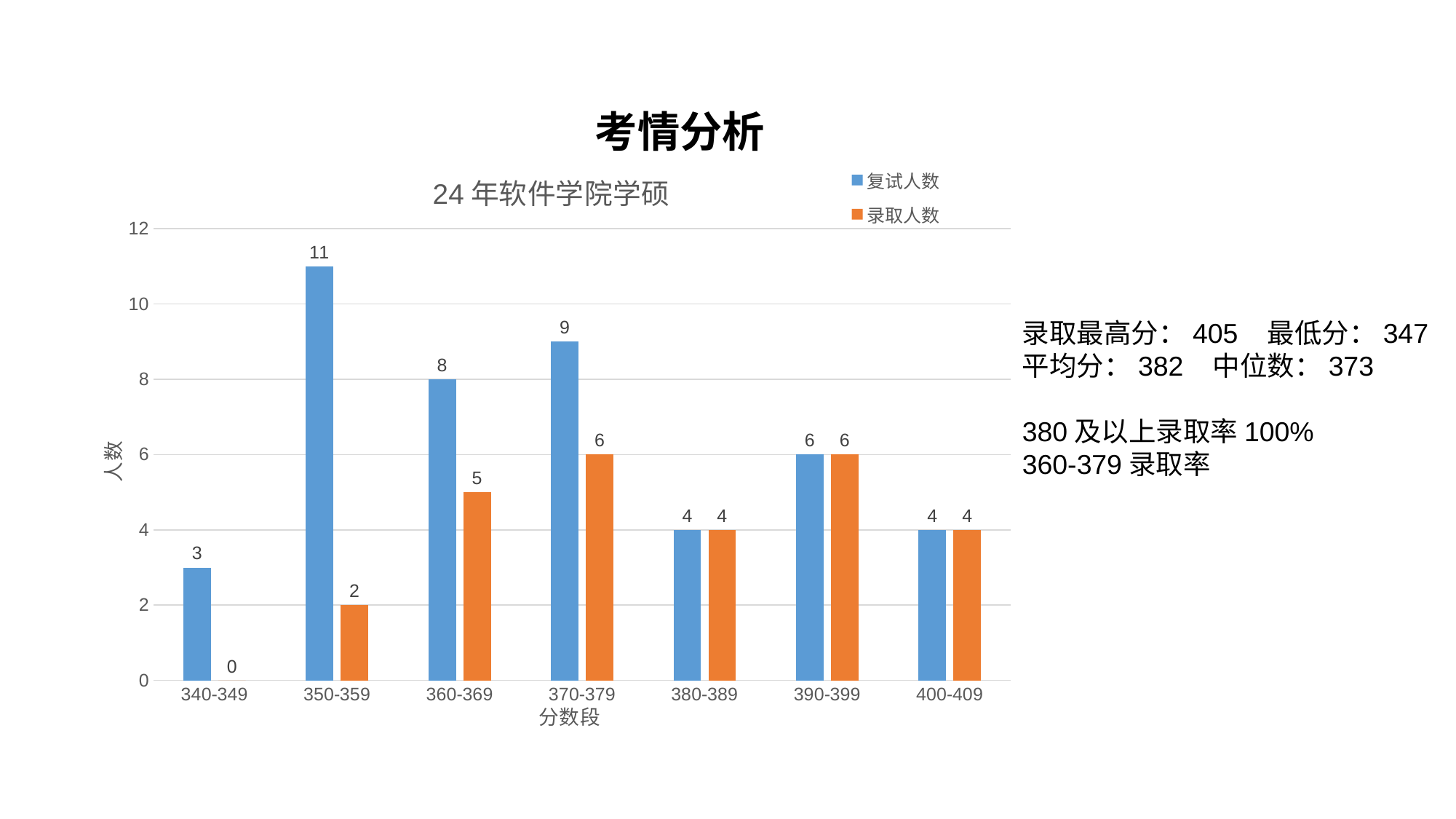

考情分析

### Chart: 24年软件学院学硕

| Category | 复试人数 | 录取人数 |
|---|---|---|
| 340-349 | 3.0 | 0.0 |
| 350-359 | 11.0 | 2.0 |
| 360-369 | 8.0 | 5.0 |
| 370-379 | 9.0 | 6.0 |
| 380-389 | 4.0 | 4.0 |
| 390-399 | 6.0 | 6.0 |
| 400-409 | 4.0 | 4.0 |
录取最高分：405   最低分：347
平均分：382   中位数：373

380及以上录取率100%
360-379录取率